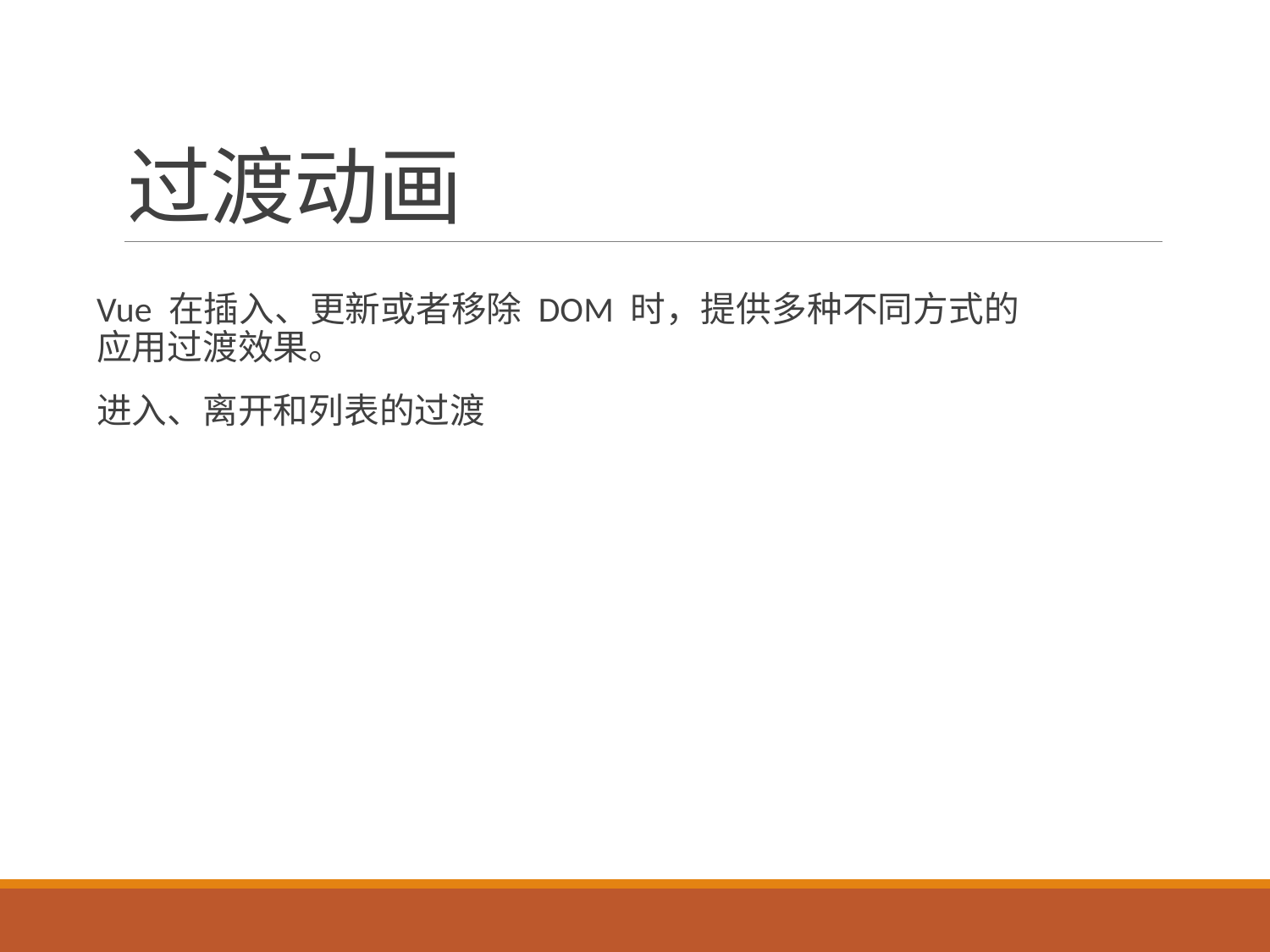

# 过渡动画
Vue 在插入、更新或者移除 DOM 时，提供多种不同方式的应用过渡效果。
进入、离开和列表的过渡